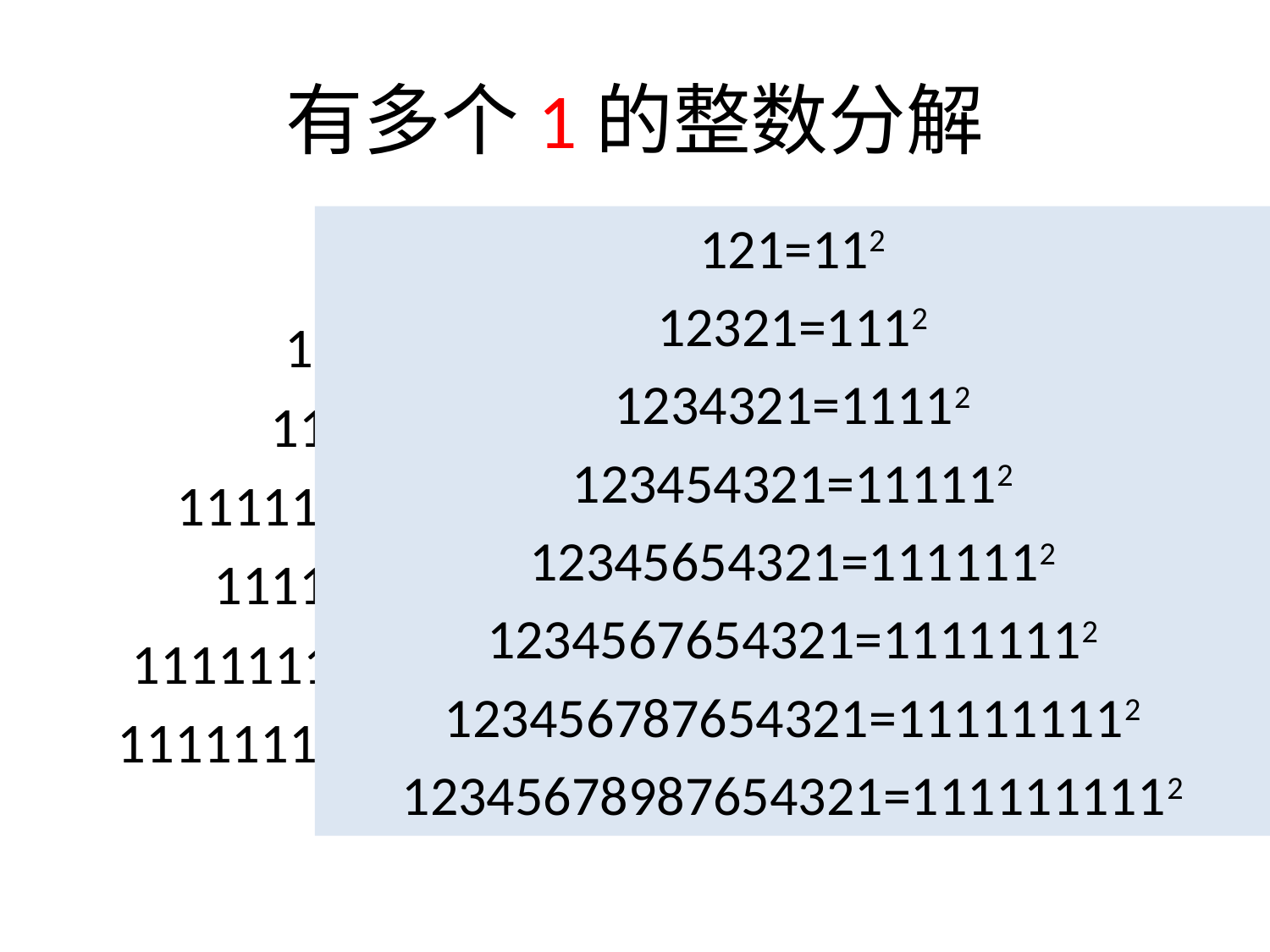

# 有多个1的整数分解
121=112
12321=1112
1234321=11112
123454321=111112
12345654321=1111112
1234567654321=11111112
123456787654321=111111112
12345678987654321=1111111112
111=3x37
1111=11x101
11111=41x271
111111=3x7x11x13x37
1111111=239x4649
11111111=11x73x101x137
111111111=3x3x37x333667